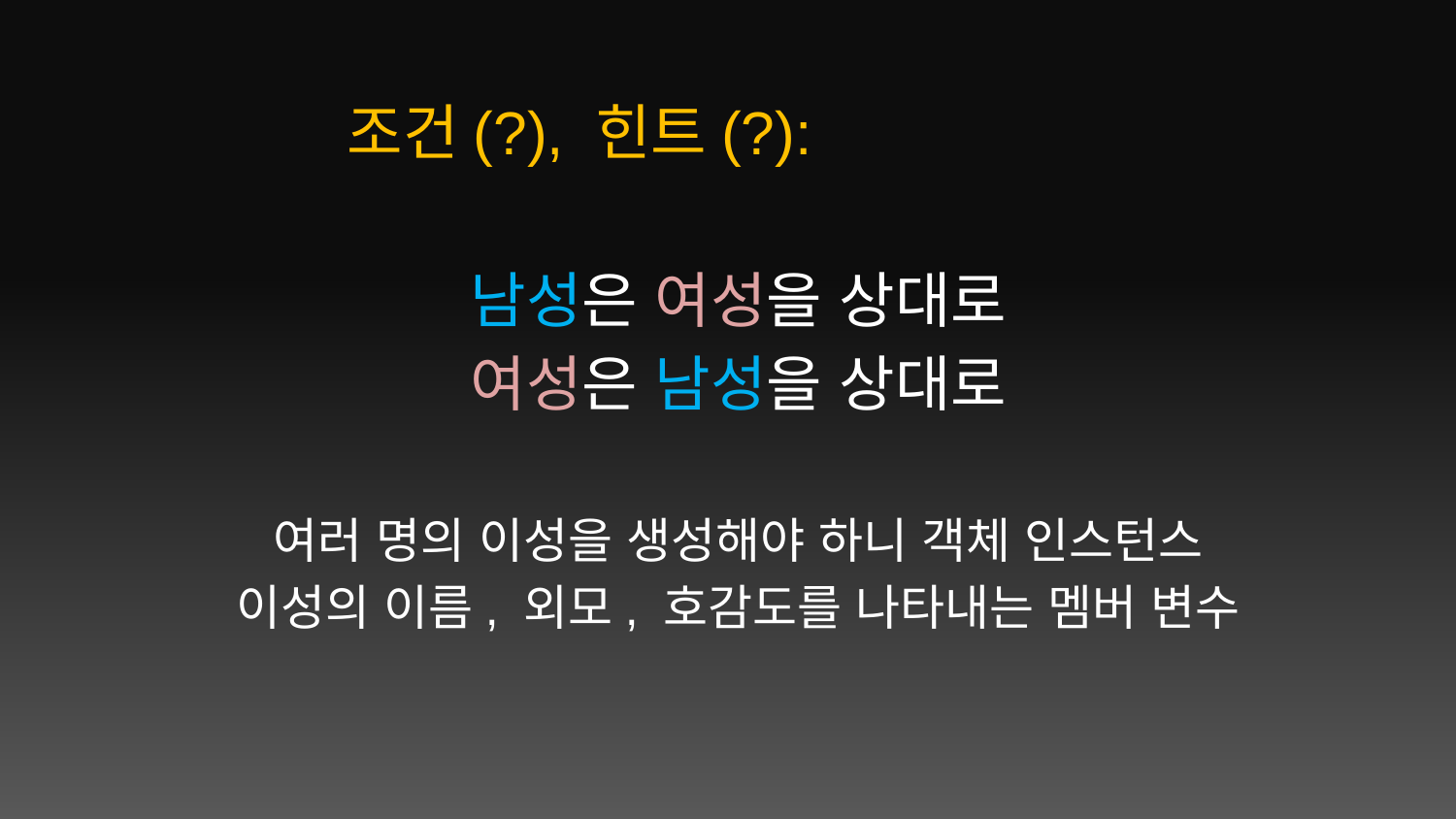

조건(?), 힌트(?):

남성은 여성을 상대로
여성은 남성을 상대로

여러 명의 이성을 생성해야 하니 객체 인스턴스
이성의 이름, 외모, 호감도를 나타내는 멤버 변수